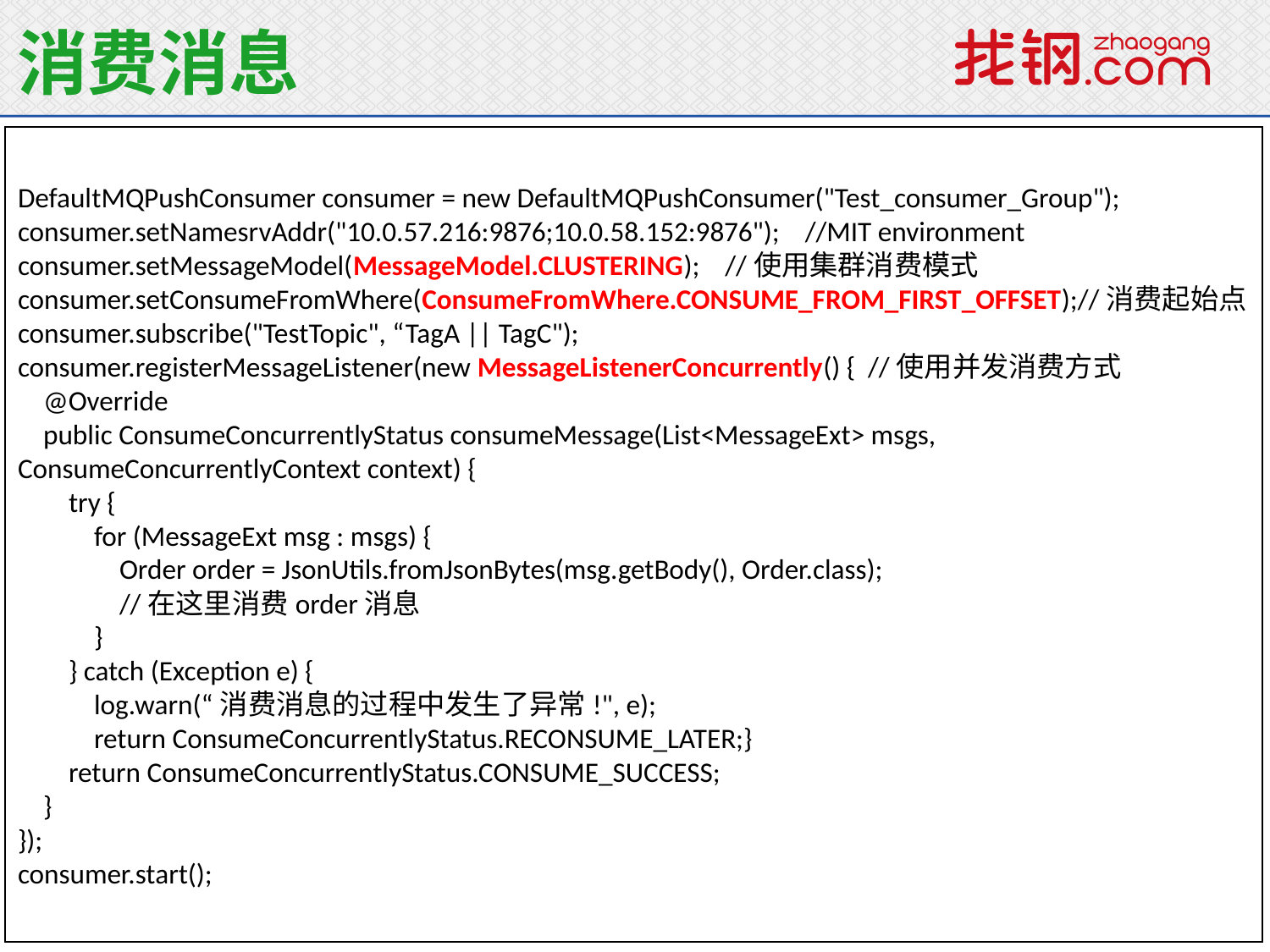

消费消息
DefaultMQPushConsumer consumer = new DefaultMQPushConsumer("Test_consumer_Group");
consumer.setNamesrvAddr("10.0.57.216:9876;10.0.58.152:9876");    //MIT environment
consumer.setMessageModel(MessageModel.CLUSTERING);    //使用集群消费模式
consumer.setConsumeFromWhere(ConsumeFromWhere.CONSUME_FROM_FIRST_OFFSET);//消费起始点
consumer.subscribe("TestTopic", “TagA || TagC");
consumer.registerMessageListener(new MessageListenerConcurrently() {  //使用并发消费方式
    @Override
    public ConsumeConcurrentlyStatus consumeMessage(List<MessageExt> msgs,  ConsumeConcurrentlyContext context) {
        try {
            for (MessageExt msg : msgs) {
                Order order = JsonUtils.fromJsonBytes(msg.getBody(), Order.class);
                //在这里消费order消息
            }
        } catch (Exception e) {
            log.warn(“消费消息的过程中发生了异常!", e);
            return ConsumeConcurrentlyStatus.RECONSUME_LATER;}
        return ConsumeConcurrentlyStatus.CONSUME_SUCCESS;
    }
});
consumer.start();